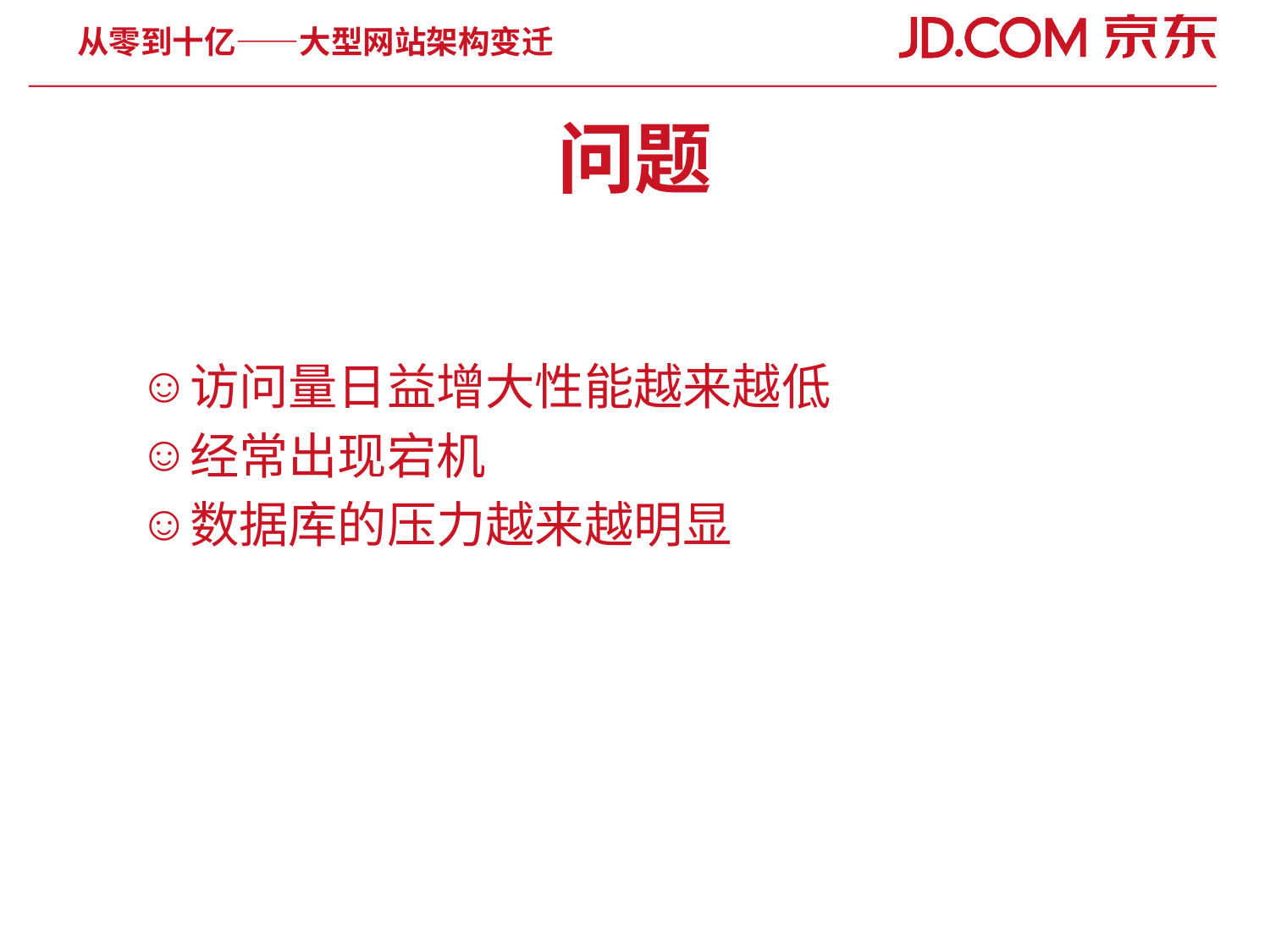

# 问题

访问量日益增大性能越来越低
经常出现宕机
数据库的压力越来越明显